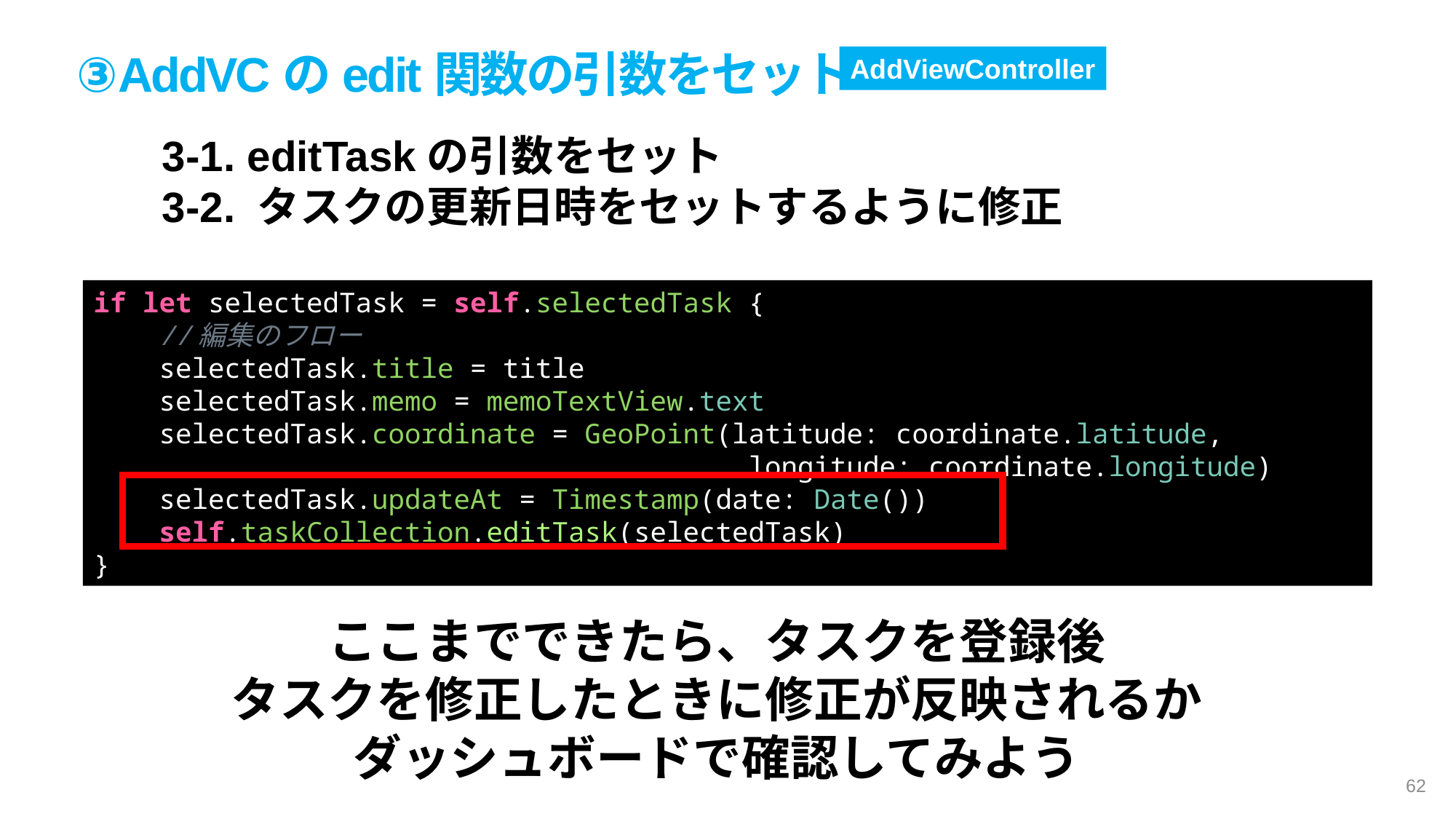

③AddVCのedit関数の引数をセット
AddViewController
3-1. editTaskの引数をセット
3-2. タスクの更新日時をセットするように修正
if let selectedTask = self.selectedTask {
    //編集のフロー
    selectedTask.title = title
    selectedTask.memo = memoTextView.text
    selectedTask.coordinate = GeoPoint(latitude: coordinate.latitude,
                                        longitude: coordinate.longitude)
    selectedTask.updateAt = Timestamp(date: Date())
    self.taskCollection.editTask(selectedTask)
}

ここまでできたら、タスクを登録後
タスクを修正したときに修正が反映されるか
ダッシュボードで確認してみよう
62